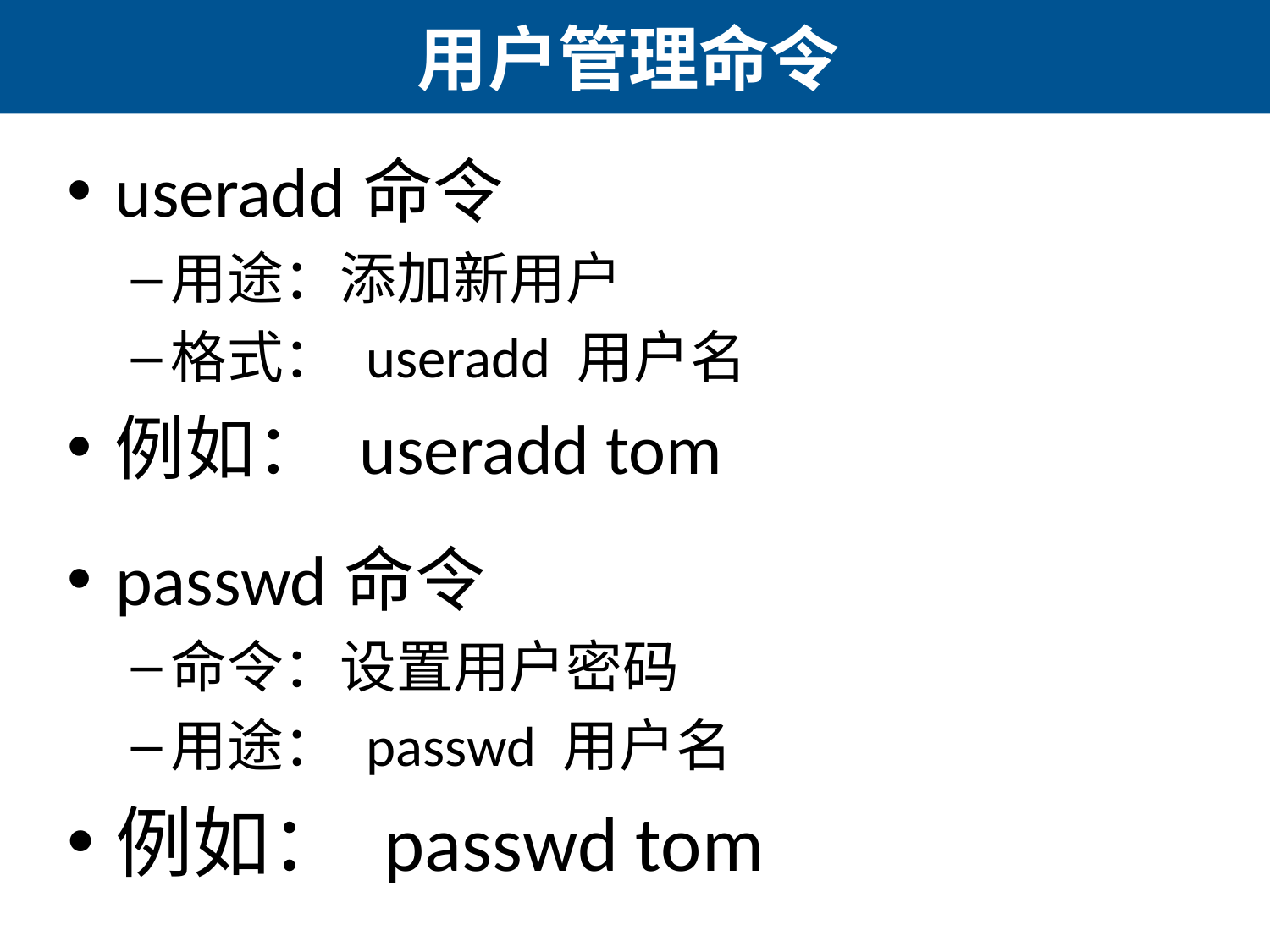

# 用户管理命令
useradd命令
用途：添加新用户
格式： useradd 用户名
例如： useradd tom
passwd命令
命令：设置用户密码
用途： passwd 用户名
例如： passwd tom